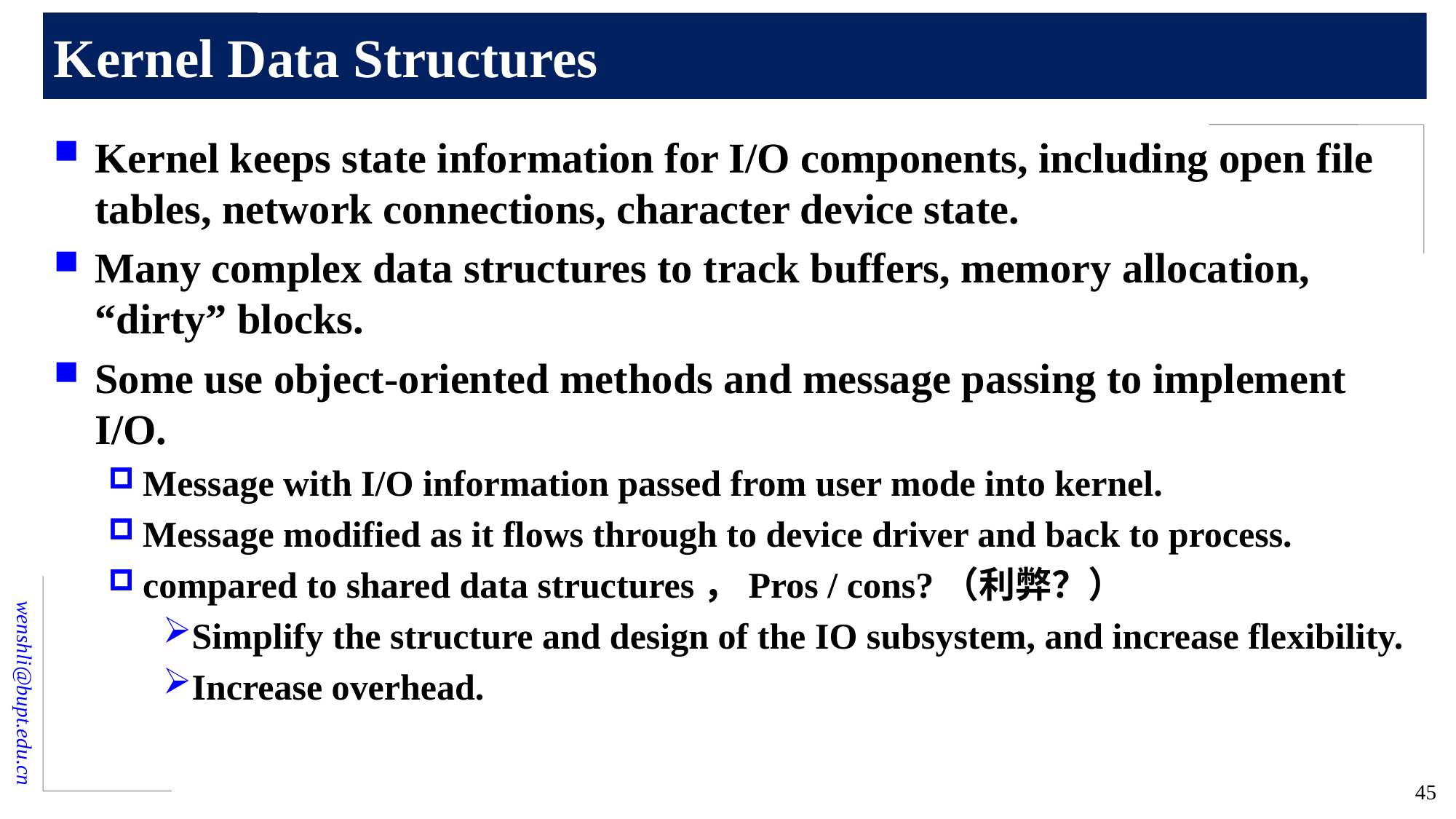

# Kernel Data Structures
Kernel keeps state information for I/O components, including open file tables, network connections, character device state.
Many complex data structures to track buffers, memory allocation, “dirty” blocks.
Some use object-oriented methods and message passing to implement I/O.
Message with I/O information passed from user mode into kernel.
Message modified as it flows through to device driver and back to process.
compared to shared data structures，Pros / cons?（利弊？）
Simplify the structure and design of the IO subsystem, and increase flexibility.
Increase overhead.
45